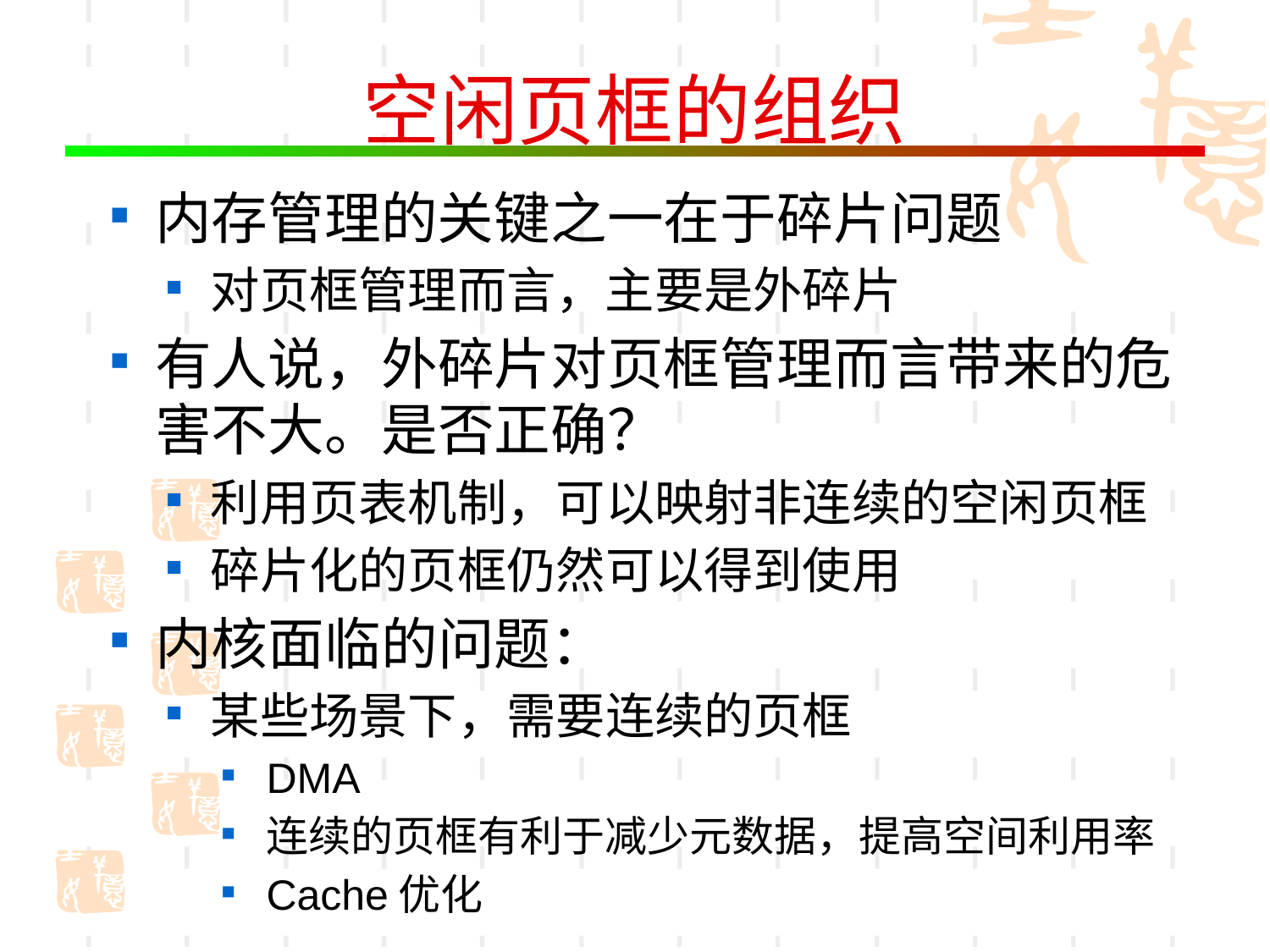

# 空闲页框的组织
内存管理的关键之一在于碎片问题
对页框管理而言，主要是外碎片
有人说，外碎片对页框管理而言带来的危害不大。是否正确？
利用页表机制，可以映射非连续的空闲页框
碎片化的页框仍然可以得到使用
内核面临的问题：
某些场景下，需要连续的页框
DMA
连续的页框有利于减少元数据，提高空间利用率
Cache优化